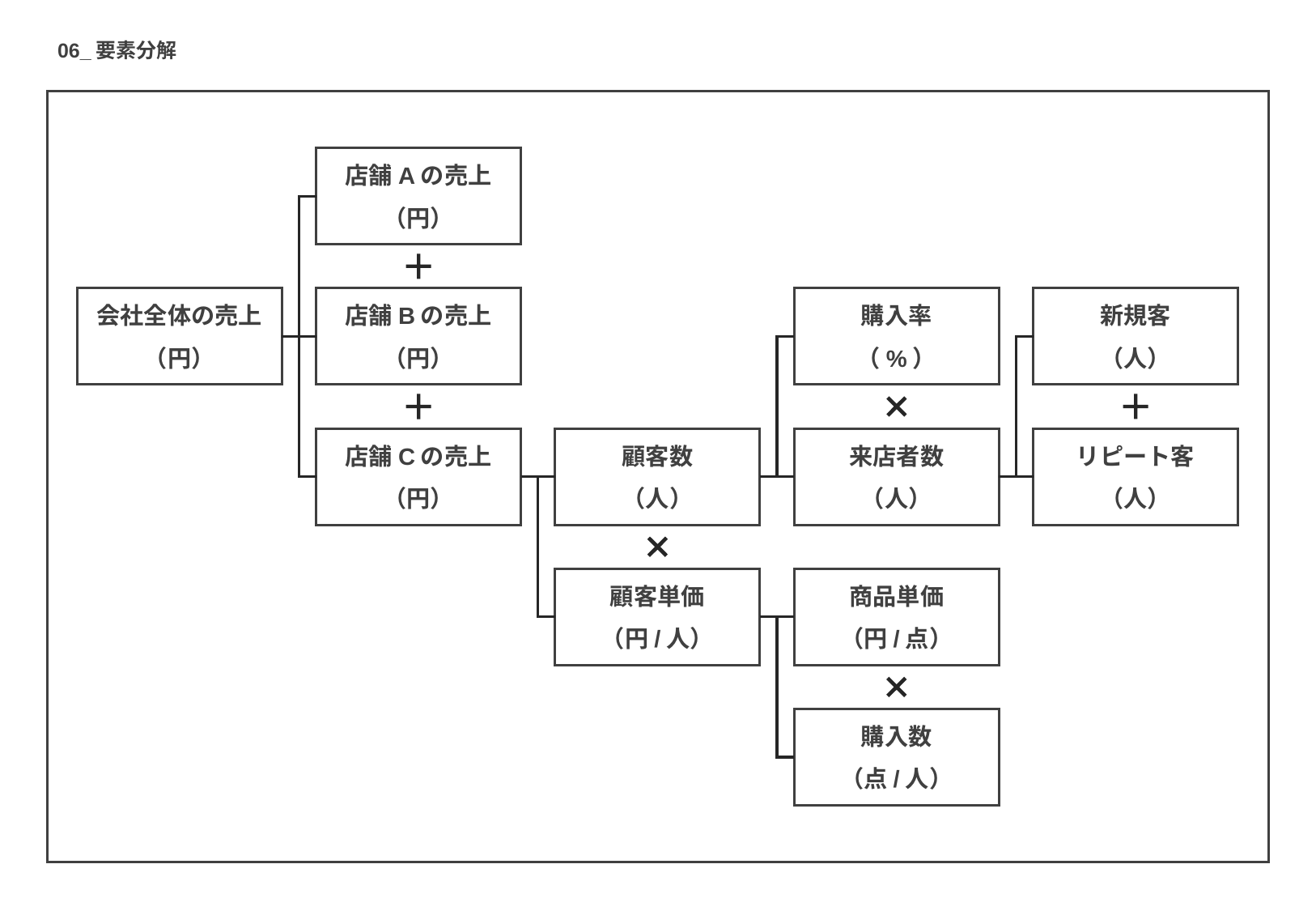

06_要素分解

店舗Aの売上
（円）

購入率
（%）

新規客
（人）

会社全体の売上
（円）

店舗Bの売上
（円）

店舗Cの売上
（円）

顧客数
（人）

来店者数
（人）

リピート客
（人）

顧客単価
（円/人）

商品単価
（円/点）

購入数
（点/人）